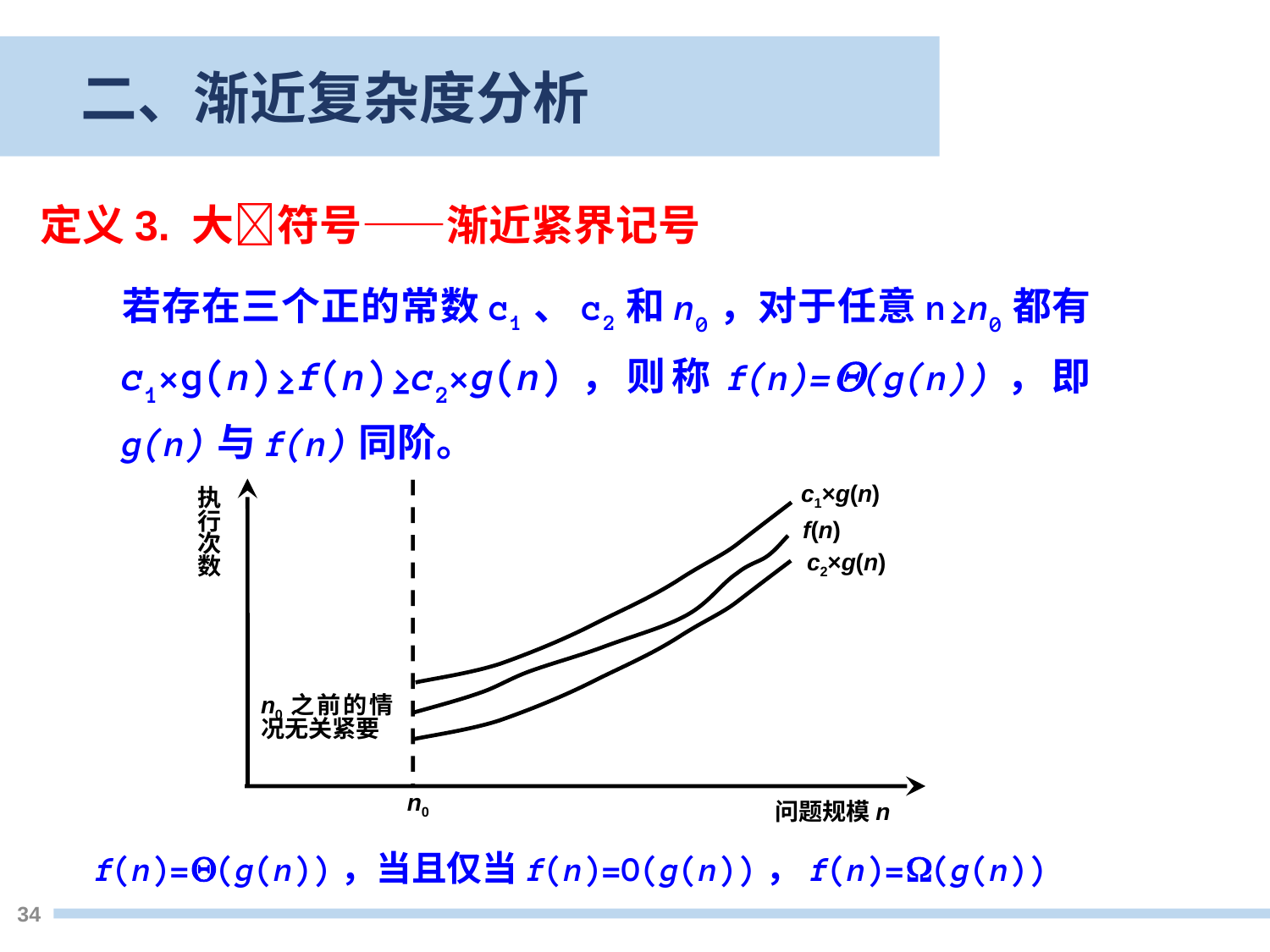

二、渐近复杂度分析
定义3. 大Θ符号——渐近紧界记号
若存在三个正的常数c1、c2和n0，对于任意n≥n0都有c1×g(n)≥f(n)≥c2×g(n)，则称f(n)=Θ(g(n))，即g(n)与f(n)同阶。

c1×g(n)

执行次数

f(n)

c2×g(n)

n0之前的情况无关紧要

n0
问题规模n
f(n)=Θ(g(n))，当且仅当f(n)=O(g(n))，f(n)=Ω(g(n))
34